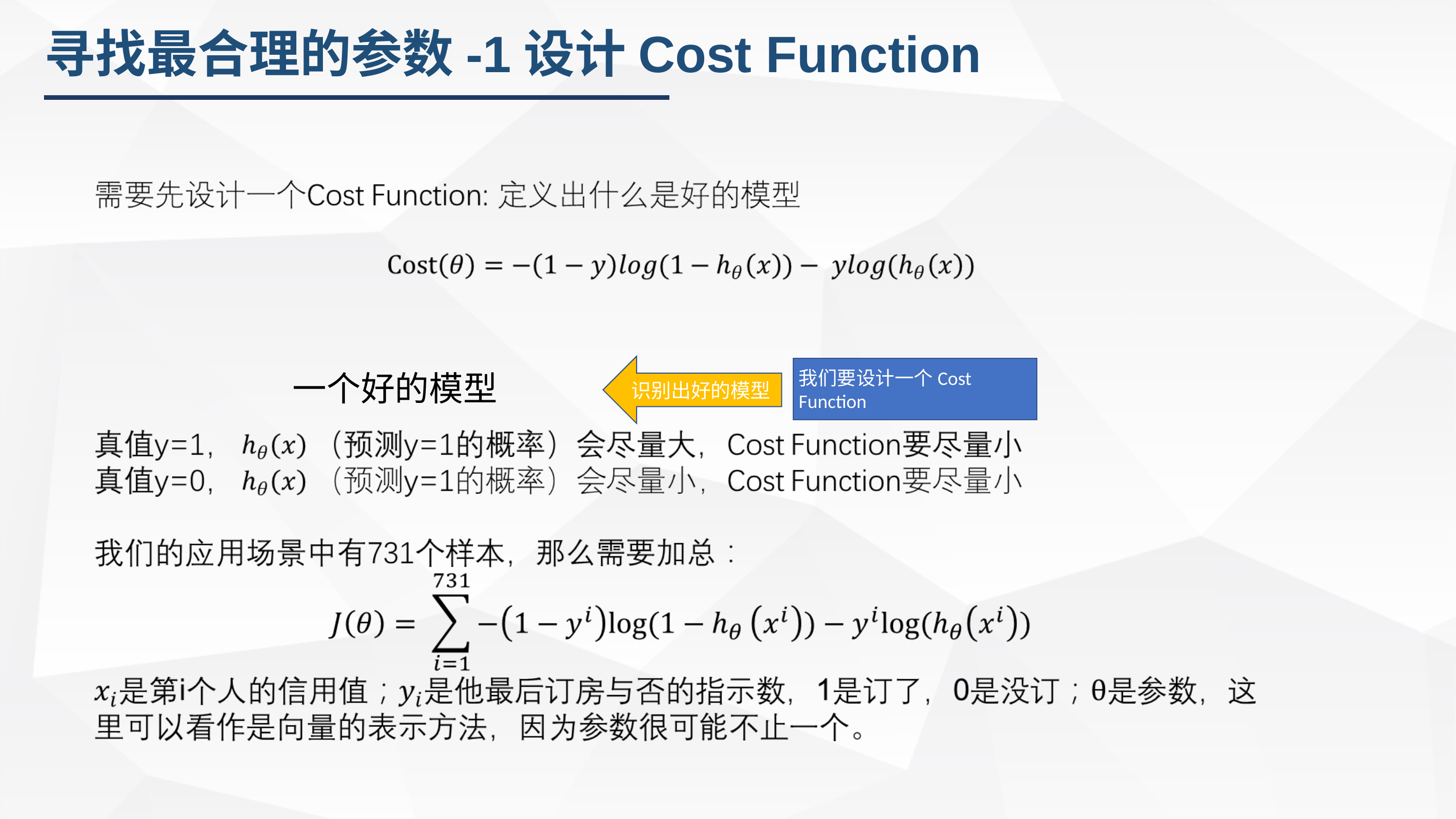

# 寻找最合理的参数-1设计Cost Function

识别出好的模型

我们要设计一个Cost Function
一个好的模型